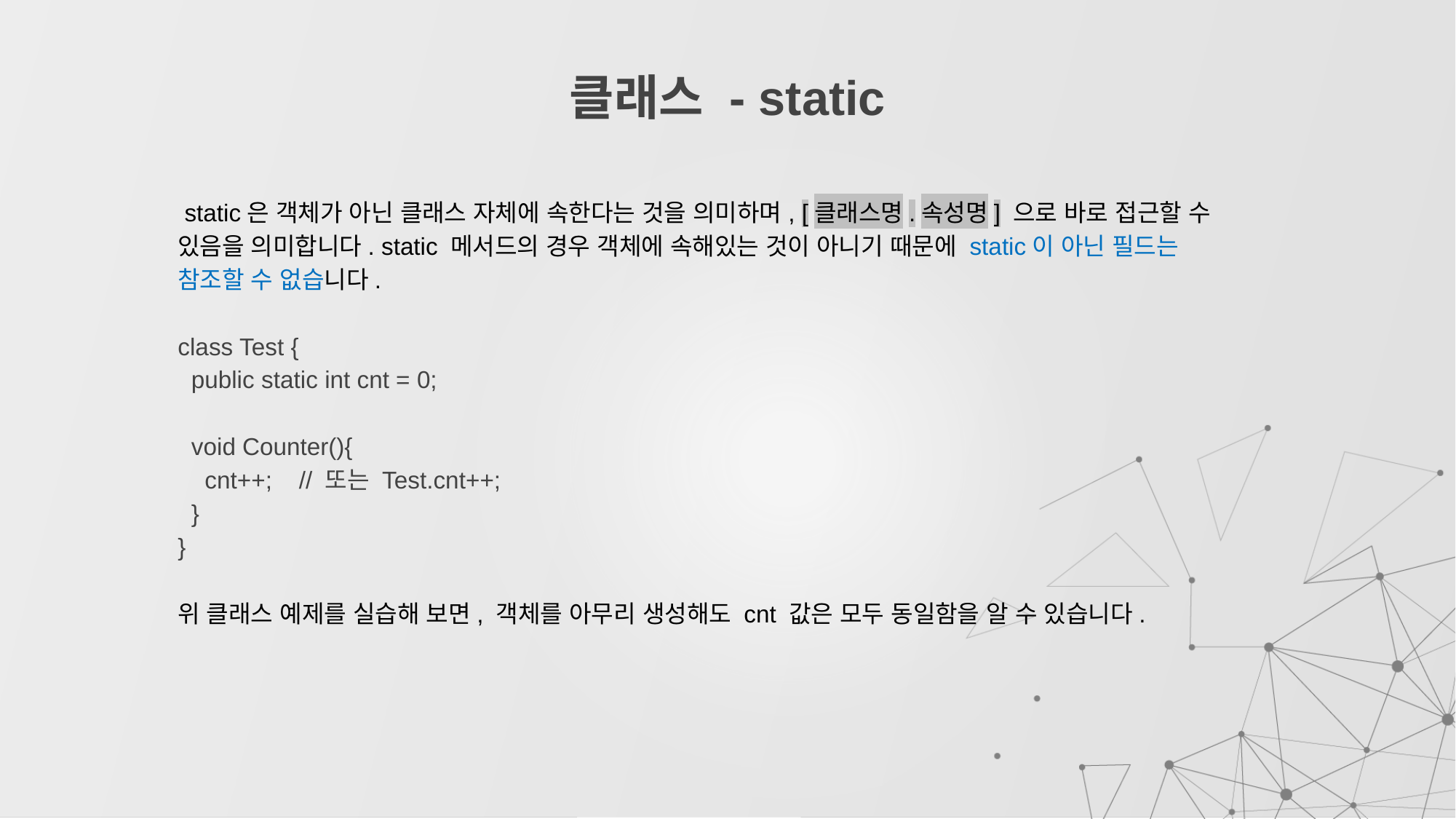

# 클래스 - static
 static은 객체가 아닌 클래스 자체에 속한다는 것을 의미하며, [클래스명.속성명] 으로 바로 접근할 수 있음을 의미합니다. static 메서드의 경우 객체에 속해있는 것이 아니기 때문에 static이 아닌 필드는 참조할 수 없습니다.

class Test {
  public static int cnt = 0;

  void Counter(){
    cnt++;    // 또는 Test.cnt++;
  }
}

위 클래스 예제를 실습해 보면, 객체를 아무리 생성해도 cnt 값은 모두 동일함을 알 수 있습니다.